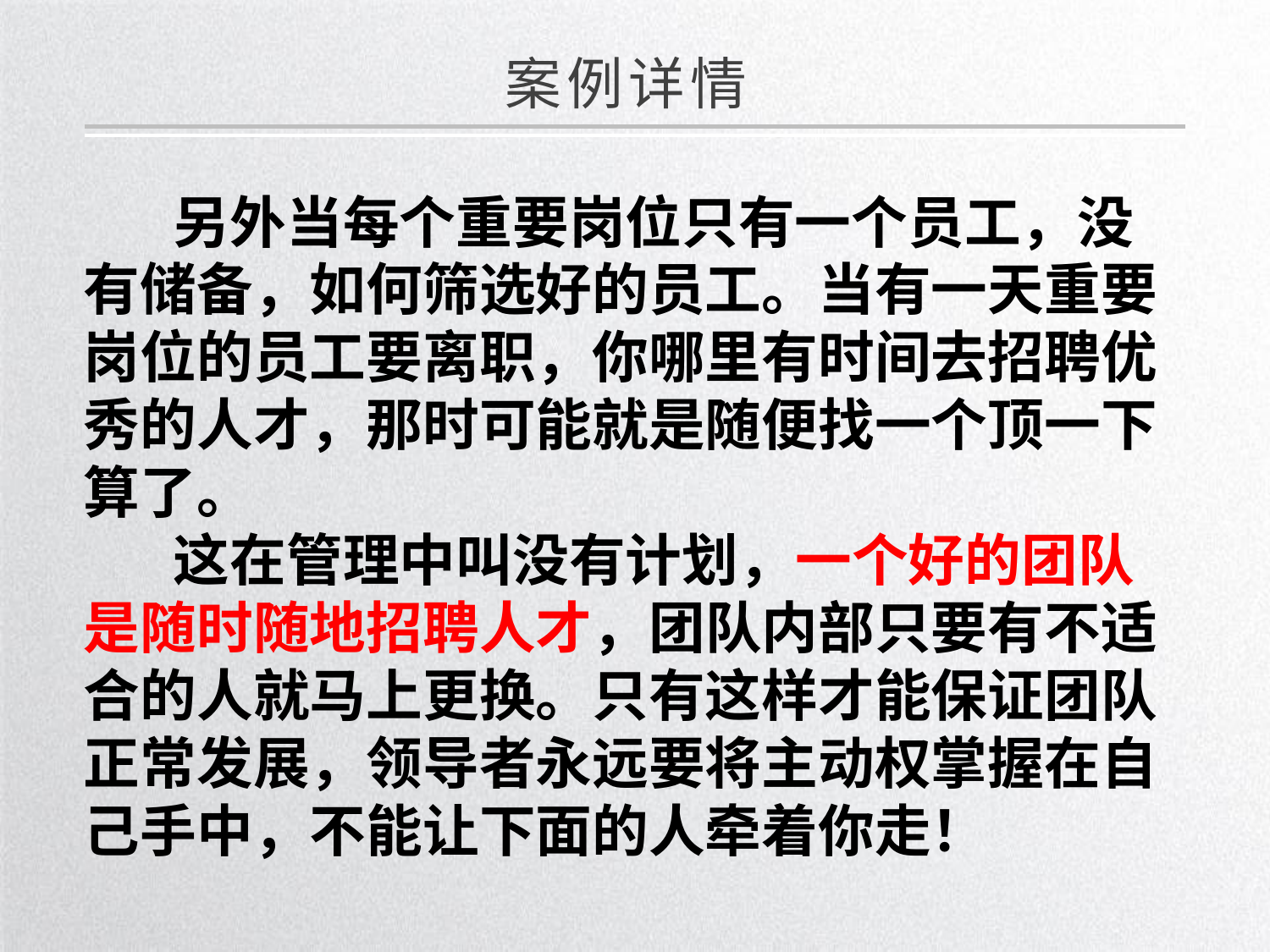

案例详情
 另外当每个重要岗位只有一个员工，没有储备，如何筛选好的员工。当有一天重要岗位的员工要离职，你哪里有时间去招聘优秀的人才，那时可能就是随便找一个顶一下算了。
 这在管理中叫没有计划，一个好的团队是随时随地招聘人才，团队内部只要有不适合的人就马上更换。只有这样才能保证团队正常发展，领导者永远要将主动权掌握在自己手中，不能让下面的人牵着你走！